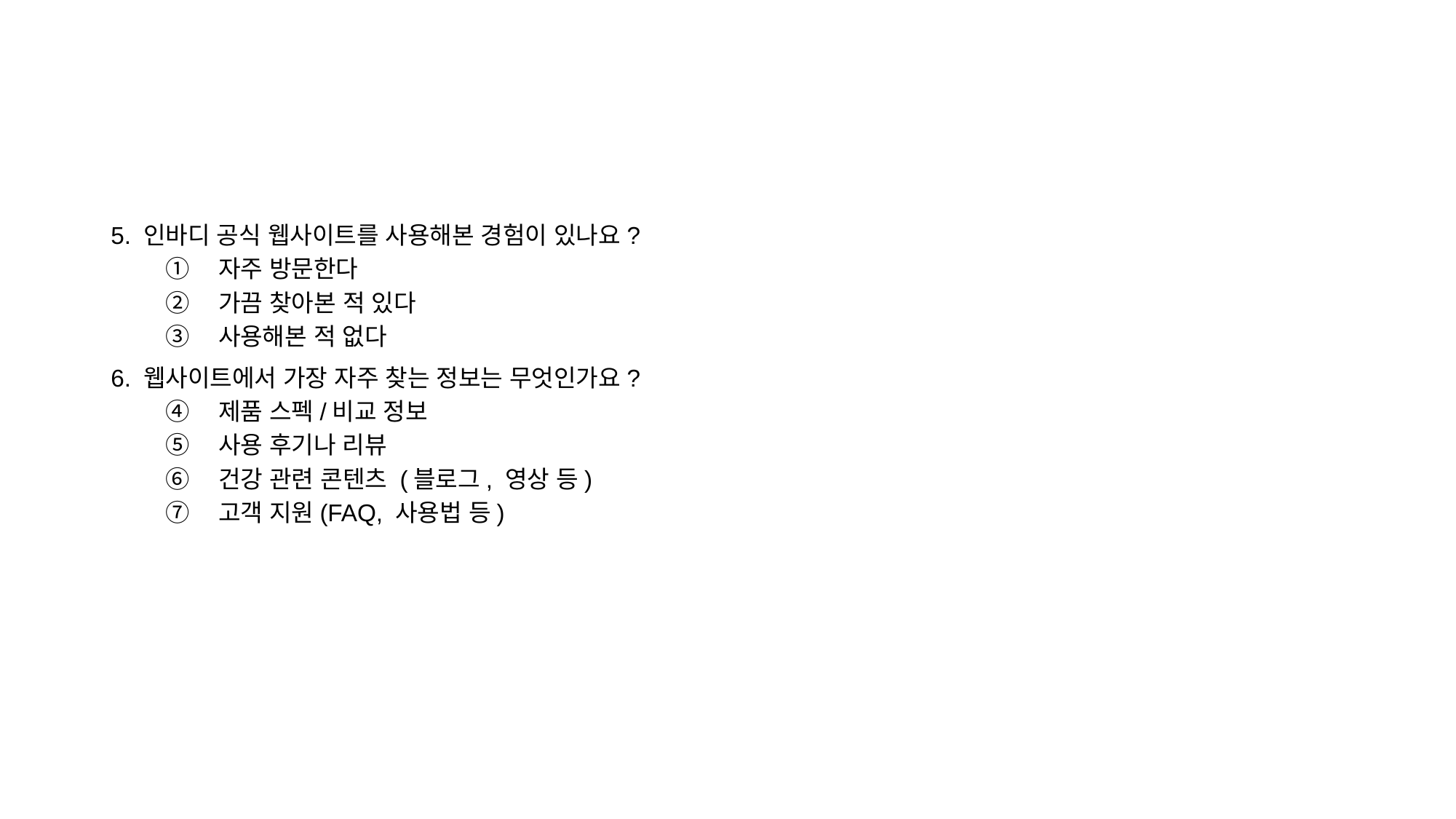

#
5. 인바디 공식 웹사이트를 사용해본 경험이 있나요?
자주 방문한다
가끔 찾아본 적 있다
사용해본 적 없다
6. 웹사이트에서 가장 자주 찾는 정보는 무엇인가요?
제품 스펙/비교 정보
사용 후기나 리뷰
건강 관련 콘텐츠 (블로그, 영상 등)
고객 지원(FAQ, 사용법 등)